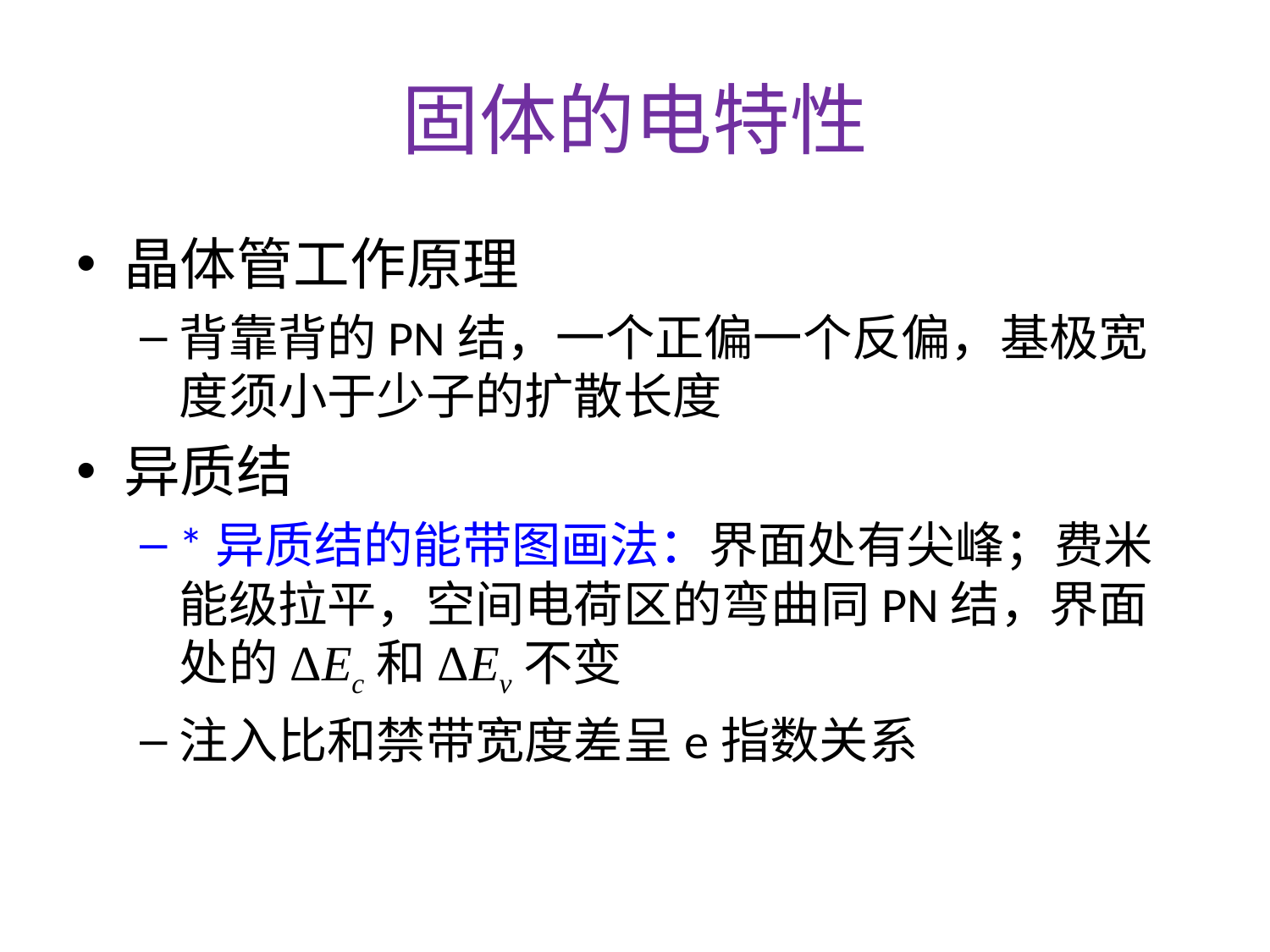

# 固体的电特性
晶体管工作原理
背靠背的PN结，一个正偏一个反偏，基极宽度须小于少子的扩散长度
异质结
*异质结的能带图画法：界面处有尖峰；费米能级拉平，空间电荷区的弯曲同PN结，界面处的ΔEc和ΔEv不变
注入比和禁带宽度差呈e指数关系